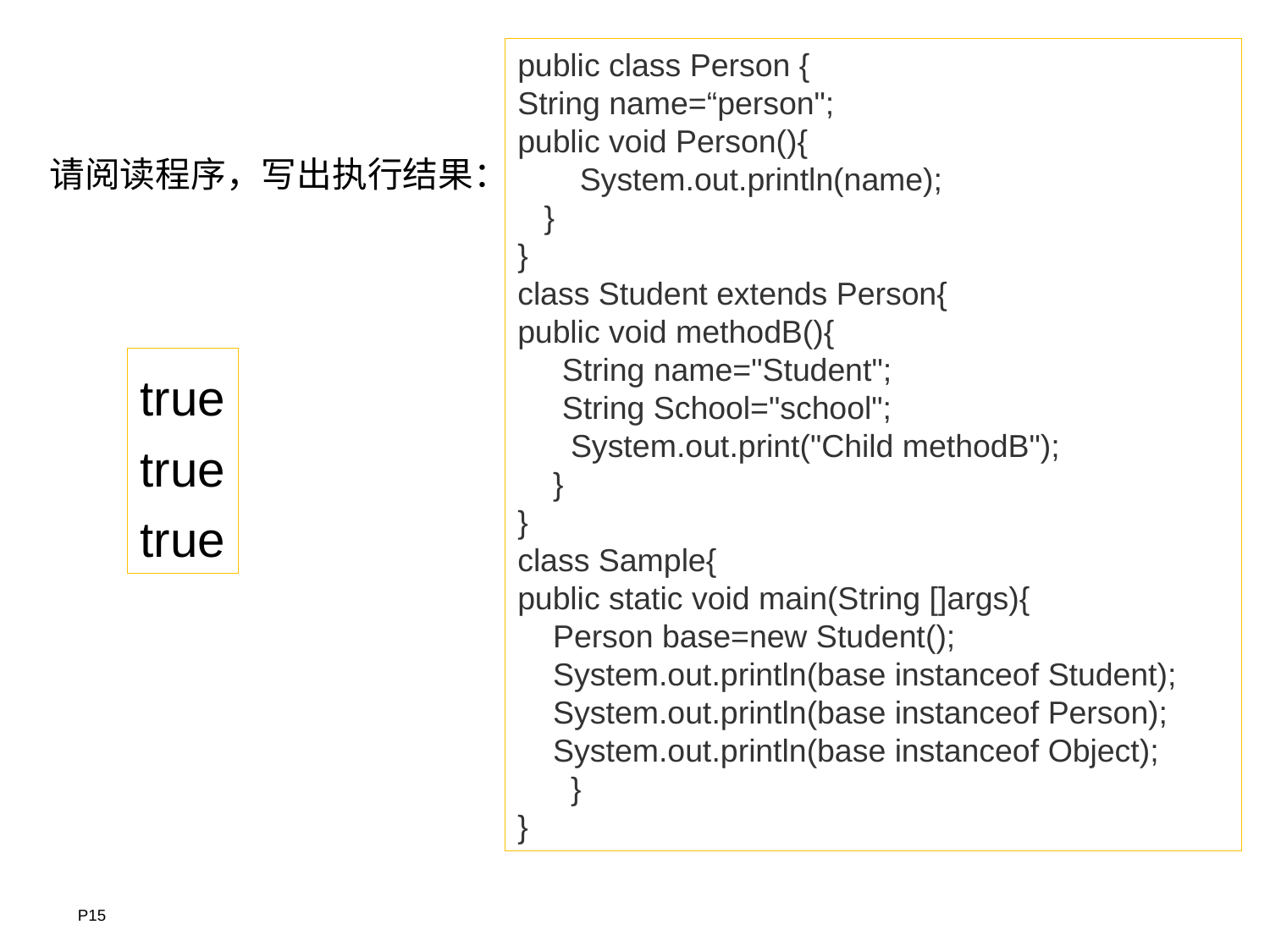

public class Person {
String name=“person";
public void Person(){
       System.out.println(name);
   }
}
class Student extends Person{
public void methodB(){
     String name="Student";
     String School="school";
      System.out.print("Child methodB");
    }
}
class Sample{
public static void main(String []args){
    Person base=new Student();
    System.out.println(base instanceof Student);
    System.out.println(base instanceof Person);
    System.out.println(base instanceof Object);
      }
}
请阅读程序，写出执行结果：
true
true
true
P15